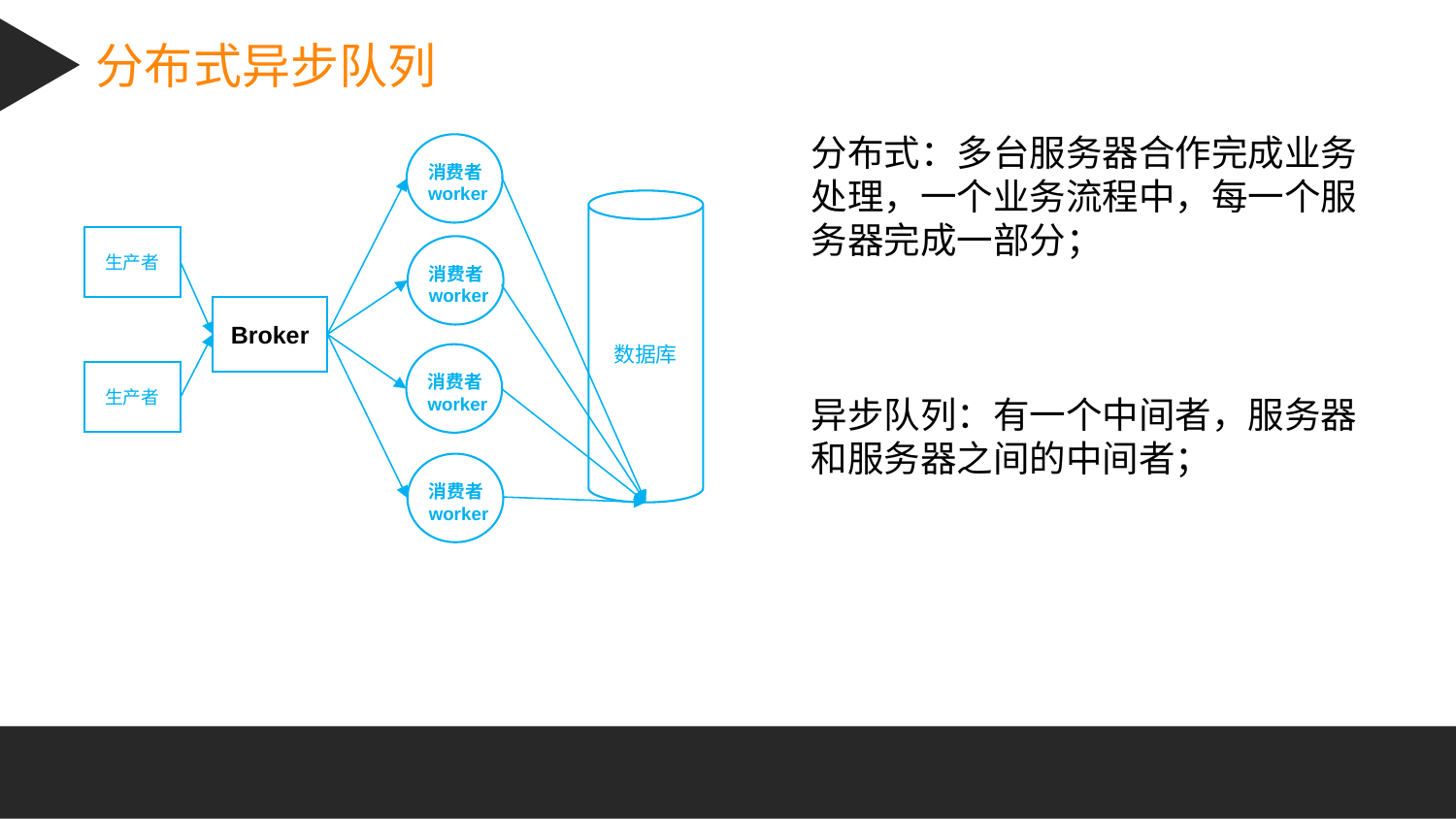

分布式异步队列
分布式：多台服务器合作完成业务处理，一个业务流程中，每一个服务器完成一部分；

异步队列：有一个中间者，服务器和服务器之间的中间者；

消费者
worker
数据库
生产者

消费者
worker
Broker

消费者
worker
生产者

消费者
worker